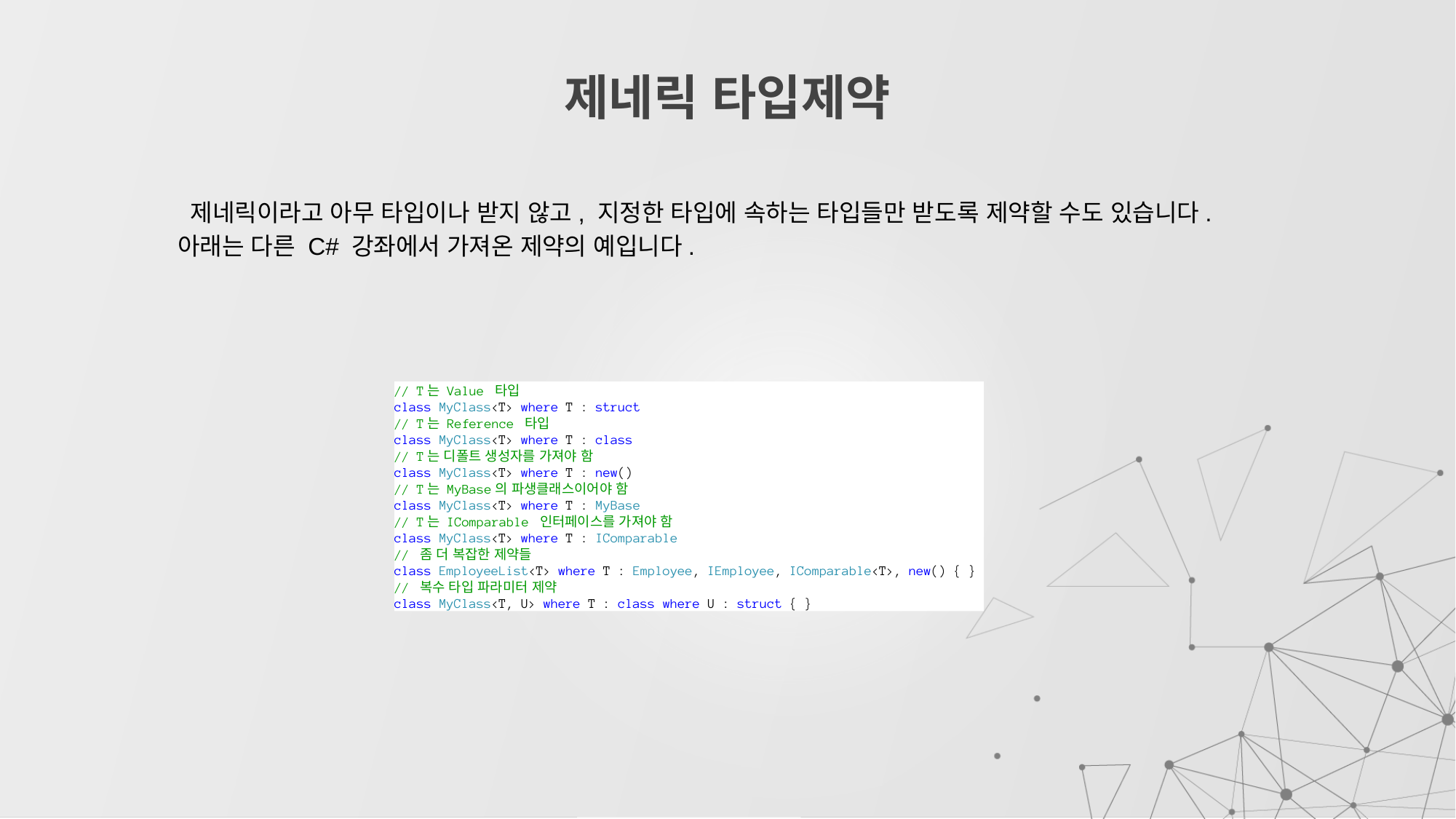

# 제네릭 타입제약
 제네릭이라고 아무 타입이나 받지 않고, 지정한 타입에 속하는 타입들만 받도록 제약할 수도 있습니다. 아래는 다른 C# 강좌에서 가져온 제약의 예입니다.
// T는 Value 타입
class MyClass<T> where T : struct
// T는 Reference 타입
class MyClass<T> where T : class
// T는 디폴트 생성자를 가져야 함
class MyClass<T> where T : new()
// T는 MyBase의 파생클래스이어야 함
class MyClass<T> where T : MyBase
// T는 IComparable 인터페이스를 가져야 함
class MyClass<T> where T : IComparable
// 좀 더 복잡한 제약들
class EmployeeList<T> where T : Employee, IEmployee, IComparable<T>, new() { }
// 복수 타입 파라미터 제약
class MyClass<T, U> where T : class where U : struct { }